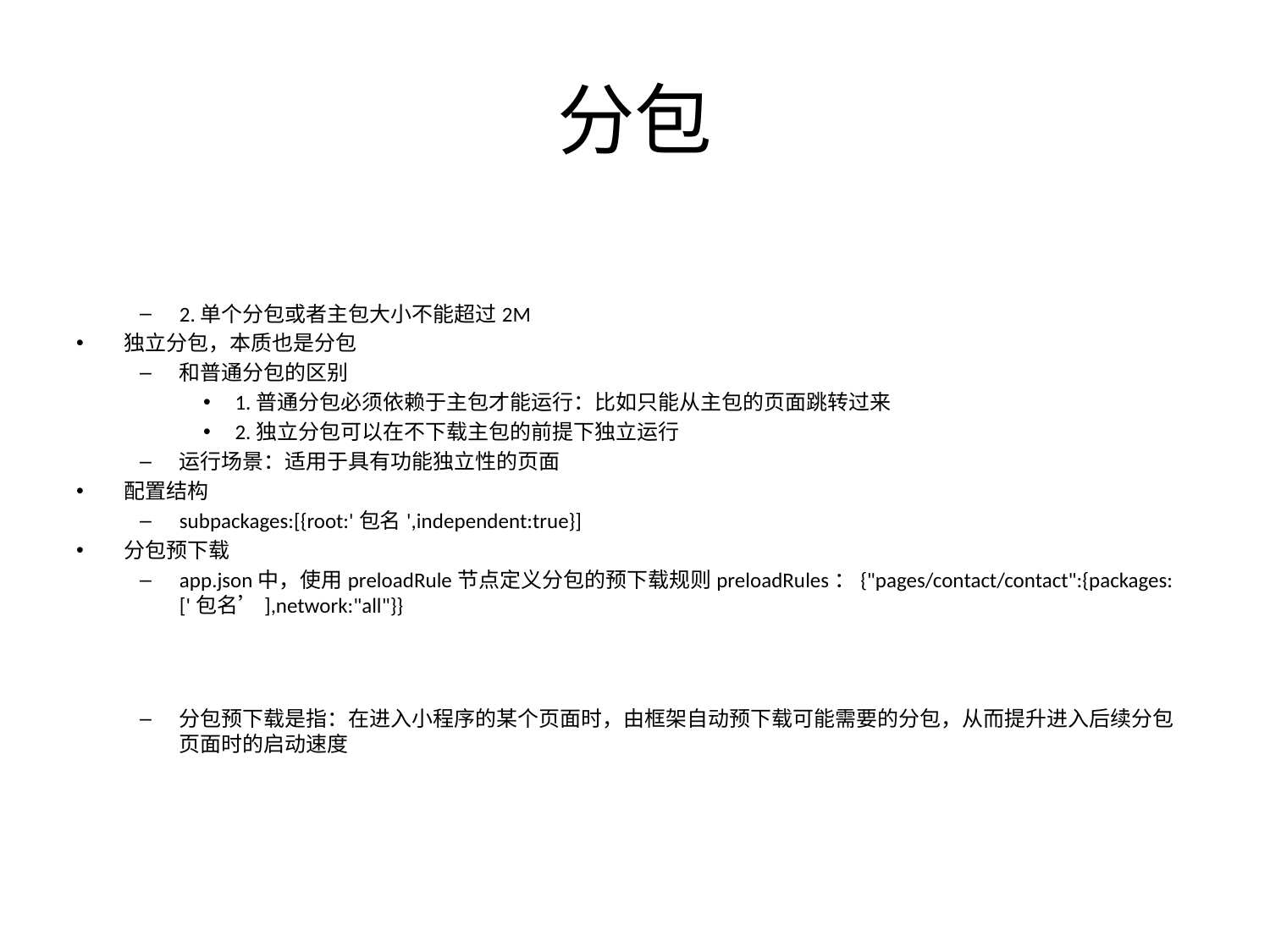

# 分包

2.单个分包或者主包大小不能超过2M
独立分包，本质也是分包
和普通分包的区别
1.普通分包必须依赖于主包才能运行：比如只能从主包的页面跳转过来
2.独立分包可以在不下载主包的前提下独立运行
运行场景：适用于具有功能独立性的页面
配置结构
subpackages:[{root:'包名',independent:true}]
分包预下载
app.json中，使用preloadRule节点定义分包的预下载规则preloadRules：{"pages/contact/contact":{packages:['包名’],network:"all"}}

分包预下载是指：在进入小程序的某个页面时，由框架自动预下载可能需要的分包，从而提升进入后续分包页面时的启动速度